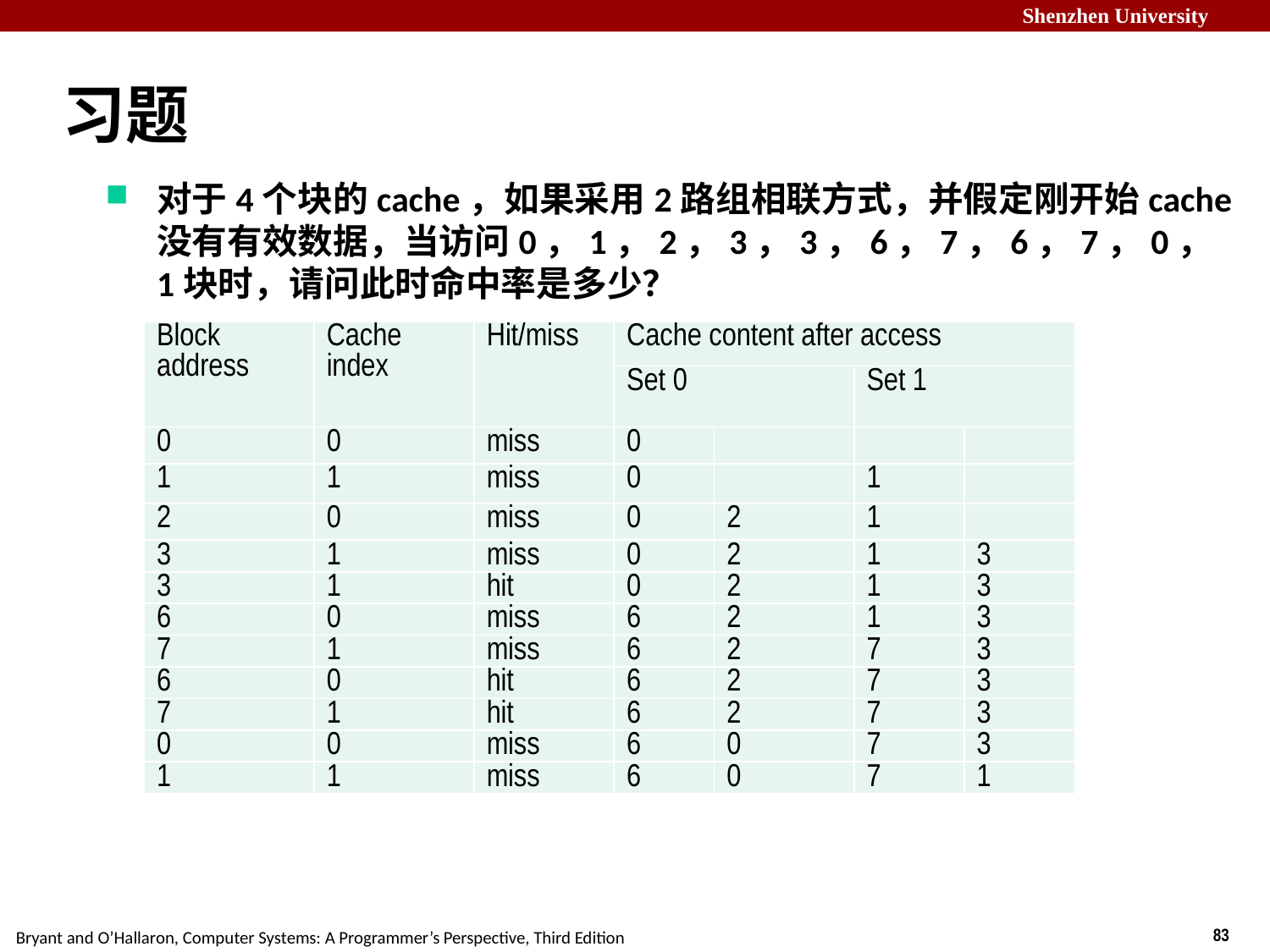

习题
对于4个块的cache，如果采用2路组相联方式，并假定刚开始cache没有有效数据，当访问0，1，2，3，3，6，7，6，7，0，1块时，请问此时命中率是多少？

| Block address | Cache index | Hit/miss | Cache content after access |  |  |  |
| --- | --- | --- | --- | --- | --- | --- |
|  |  |  | Set 0 |  | Set 1 |  |
| 0 | 0 | miss | 0 |  |  |  |
| 1 | 1 | miss | 0 |  | 1 |  |
| 2 | 0 | miss | 0 | 2 | 1 |  |
| 3 | 1 | miss | 0 | 2 | 1 | 3 |
| 3 | 1 | hit | 0 | 2 | 1 | 3 |
| 6 | 0 | miss | 6 | 2 | 1 | 3 |
| 7 | 1 | miss | 6 | 2 | 7 | 3 |
| 6 | 0 | hit | 6 | 2 | 7 | 3 |
| 7 | 1 | hit | 6 | 2 | 7 | 3 |
| 0 | 0 | miss | 6 | 0 | 7 | 3 |
| 1 | 1 | miss | 6 | 0 | 7 | 1 |